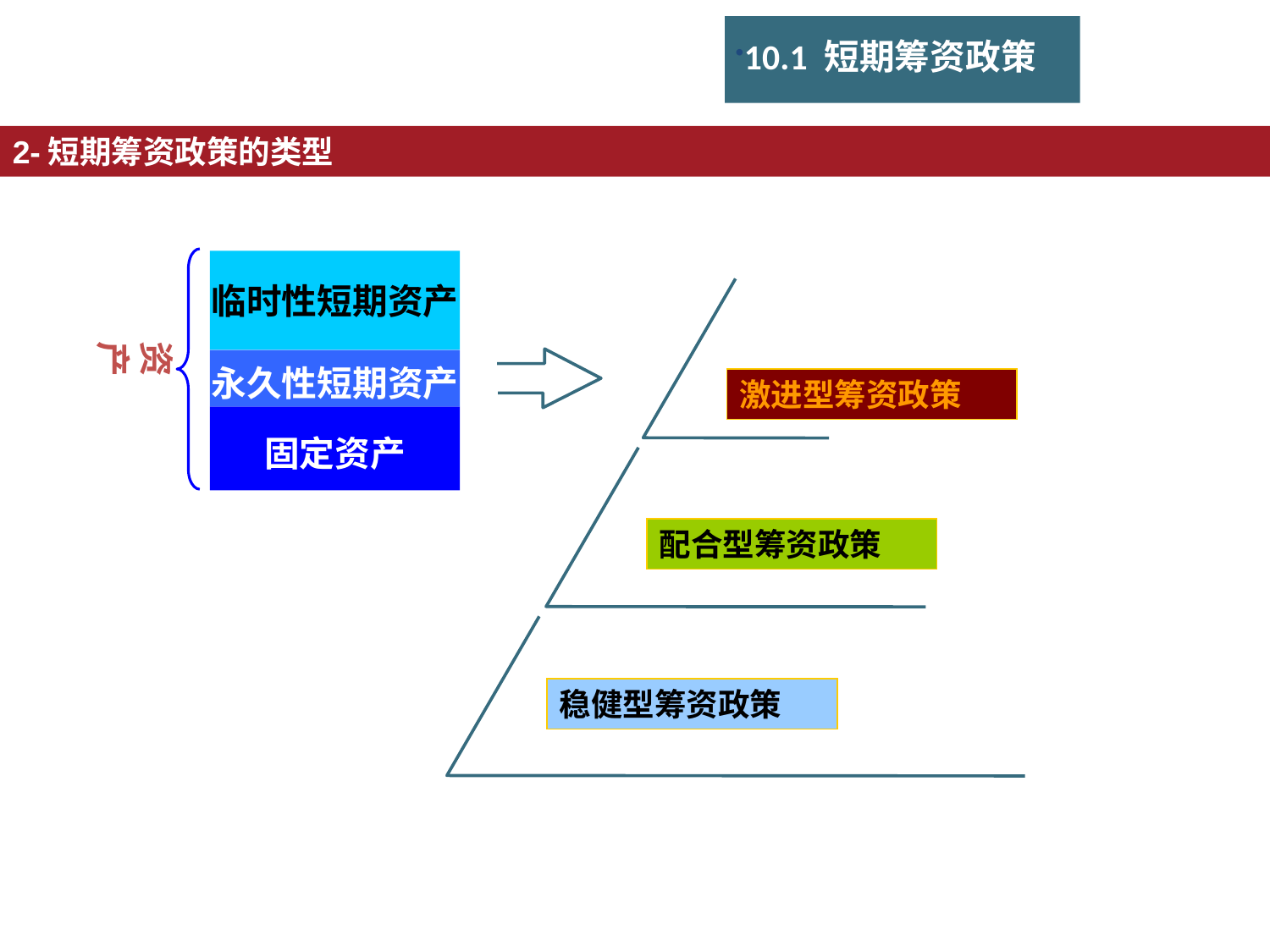

10.1 短期筹资政策
2-短期筹资政策的类型

临时性短期资产
资产
永久性短期资产
固定资产

激进型筹资政策
配合型筹资政策
稳健型筹资政策